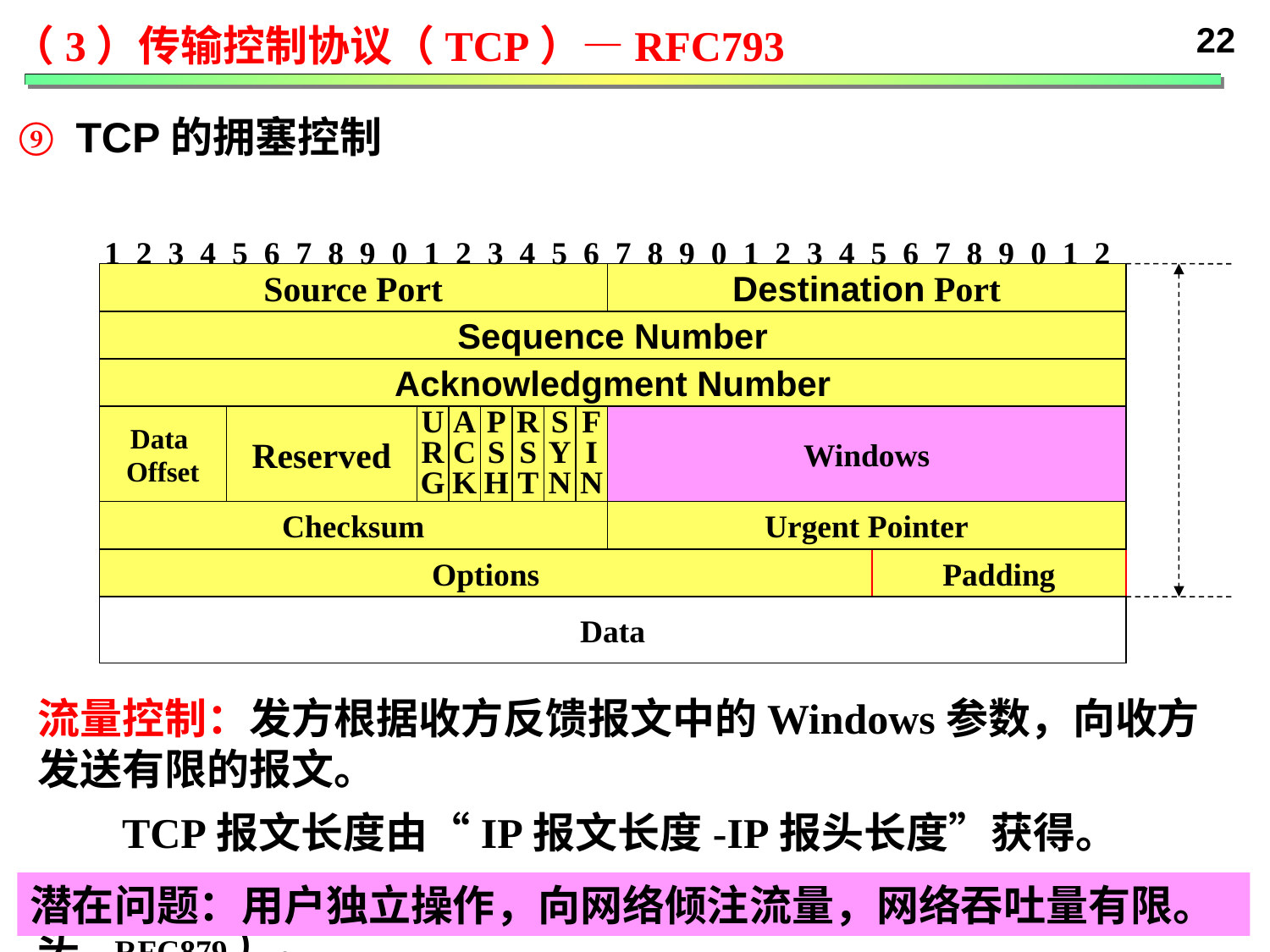

22
（3）传输控制协议（TCP）—RFC793

⑨  TCP的拥塞控制
1  2  3  4  5  6  7  8  9  0  1  2  3  4  5  6  7  8  9  0  1  2  3  4  5  6  7  8  9  0  1  2
Source Port
Destination Port

Sequence Number
Acknowledgment Number
Data
Offset
Reserved
U
R
G
A
C
K
P
S
H
R
S
T
S
Y
N
F
I
N
Windows
Checksum
Urgent Pointer
Options
Padding
Data

流量控制：发方根据收方反馈报文中的Windows参数，向收方发送有限的报文。
        TCP报文长度由“IP报文长度-IP报头长度”获得。
TCP默认的最大报文长度：556字节（含20字节TCP头，RFC879）。
潜在问题：用户独立操作，向网络倾注流量，网络吞吐量有限。